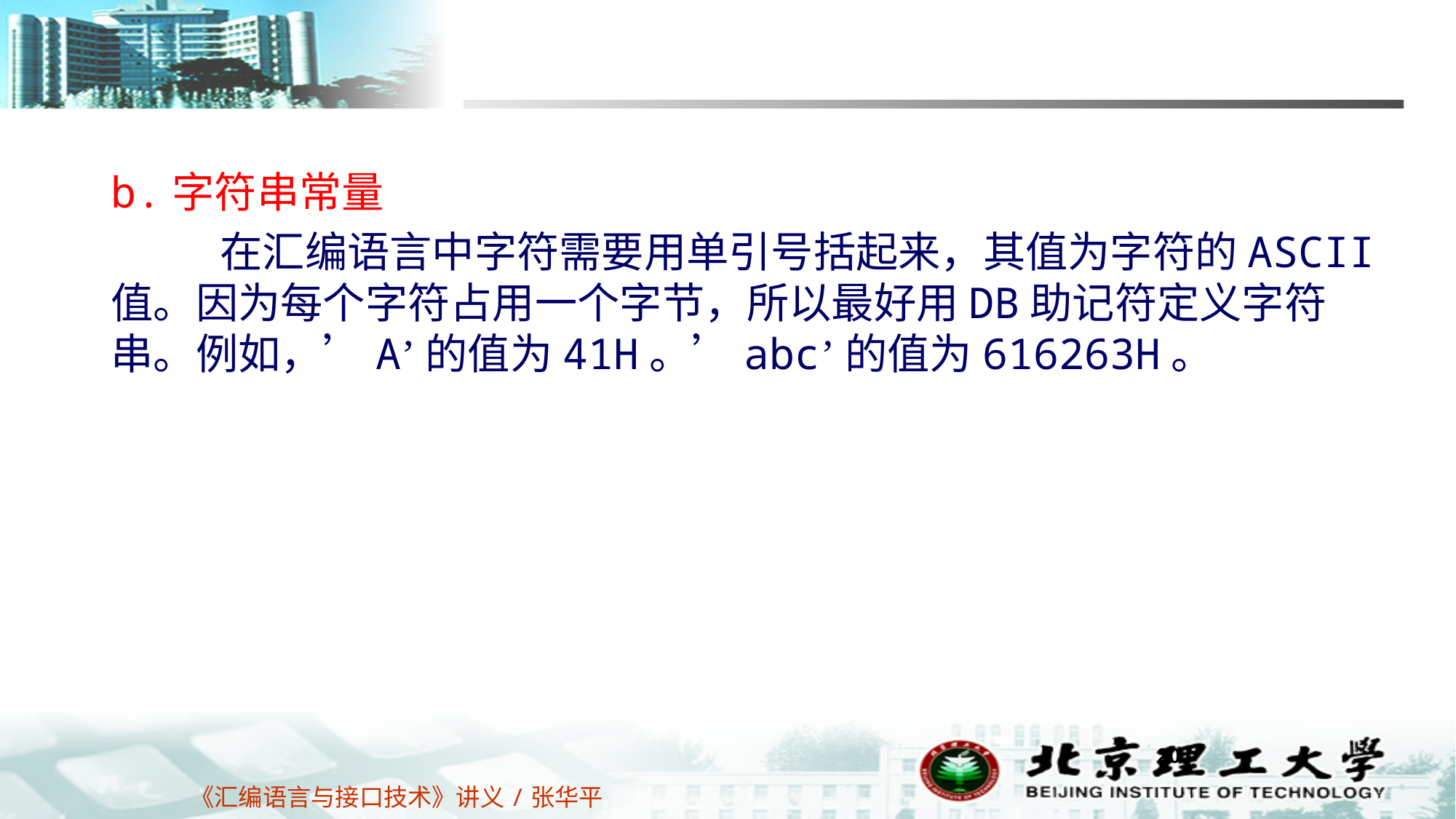

b.字符串常量
	在汇编语言中字符需要用单引号括起来，其值为字符的ASCII值。因为每个字符占用一个字节，所以最好用DB助记符定义字符串。例如，’A’的值为41H。’abc’的值为616263H。
20